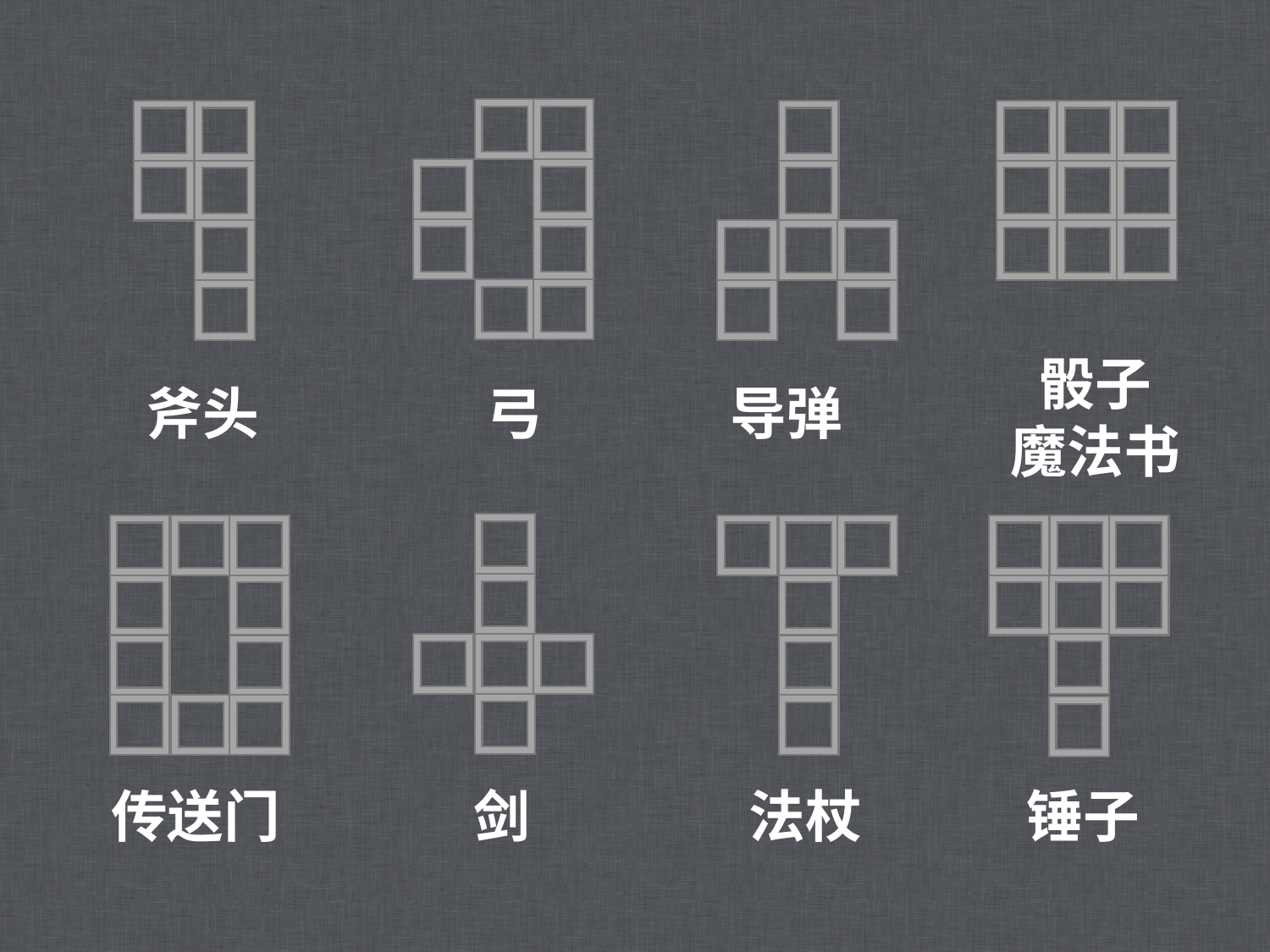

骰子
魔法书
斧头
弓
导弹

锤子
传送门
剑
法杖